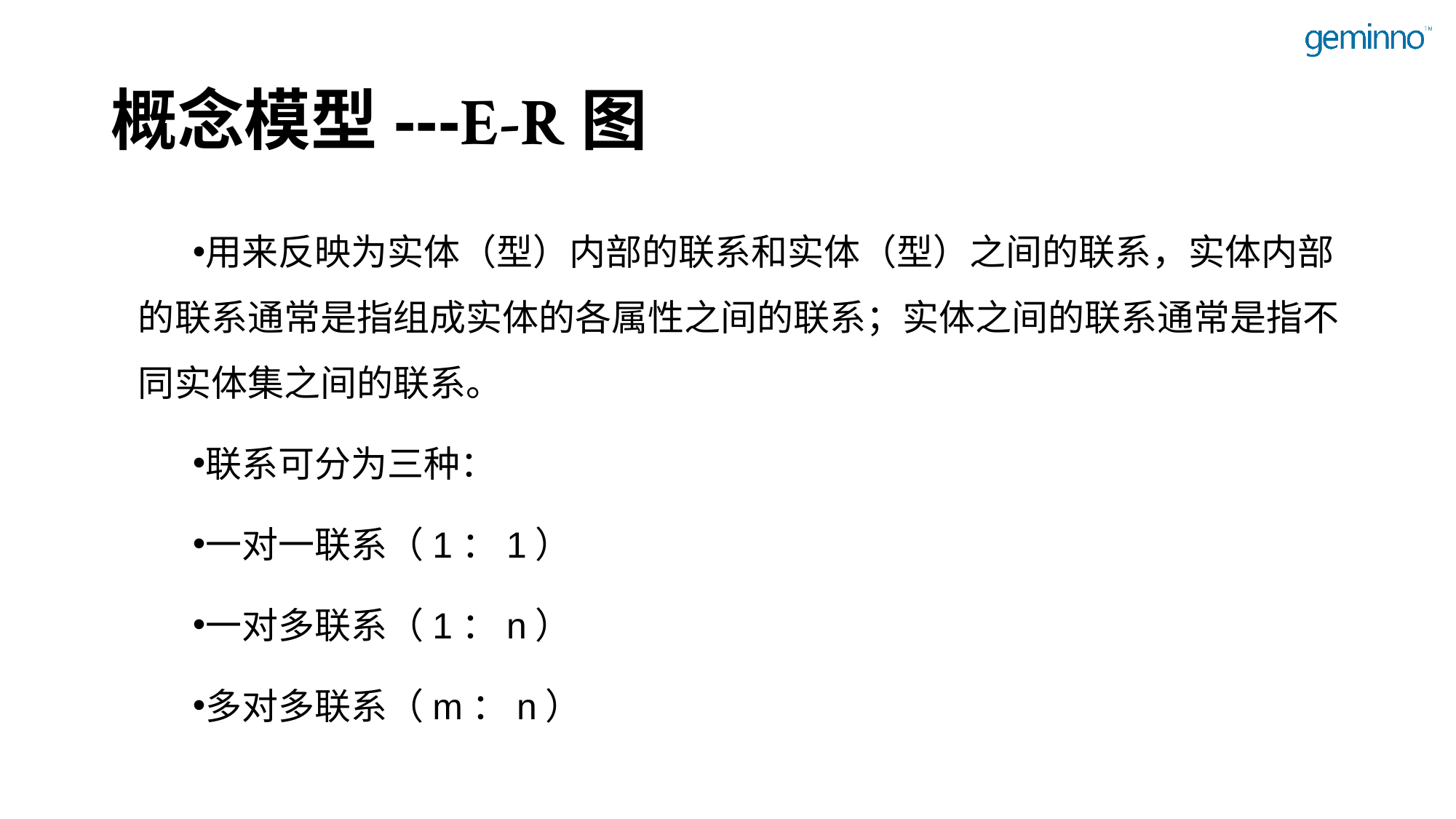

# 概念模型---E-R图
用来反映为实体（型）内部的联系和实体（型）之间的联系，实体内部的联系通常是指组成实体的各属性之间的联系；实体之间的联系通常是指不同实体集之间的联系。
联系可分为三种：
一对一联系（1：1）
一对多联系（1：n）
多对多联系（m：n）